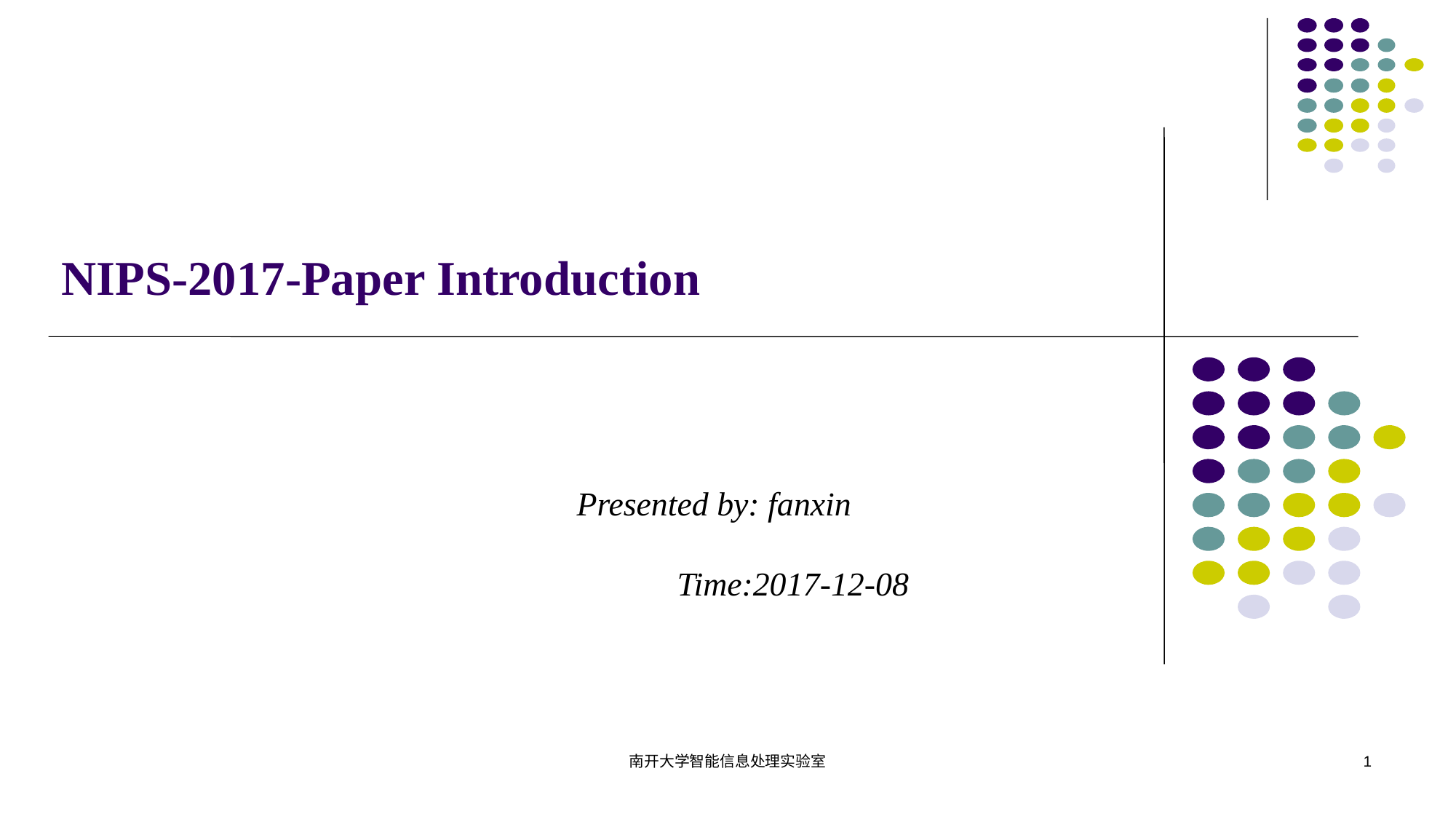

# NIPS-2017-Paper Introduction
Presented by: fanxin

 Time:2017-12-08
南开大学智能信息处理实验室
1